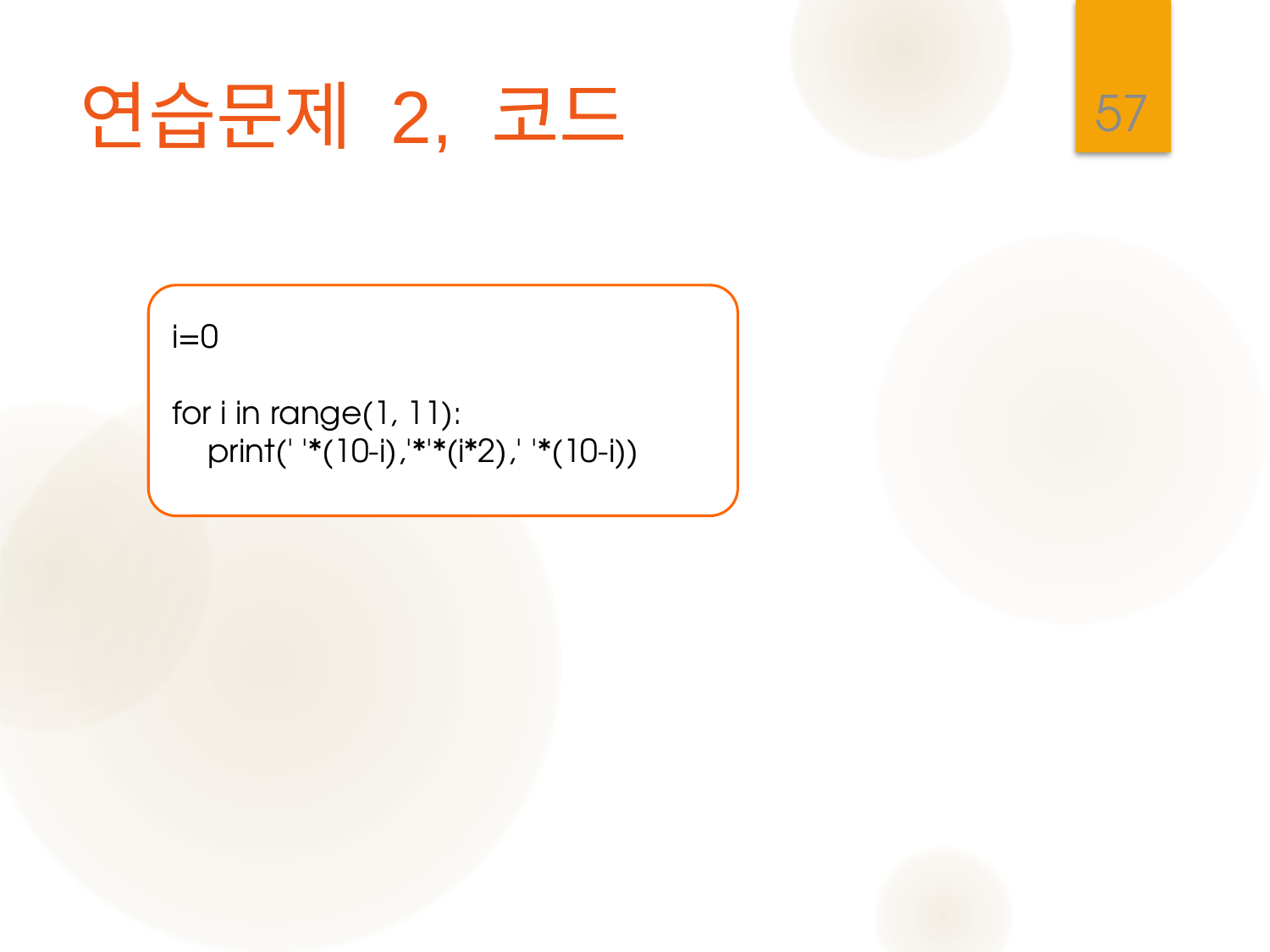

57
# 연습문제 2, 코드

i=0

for i in range(1, 11):
    print(' '*(10-i),'*'*(i*2),' '*(10-i))